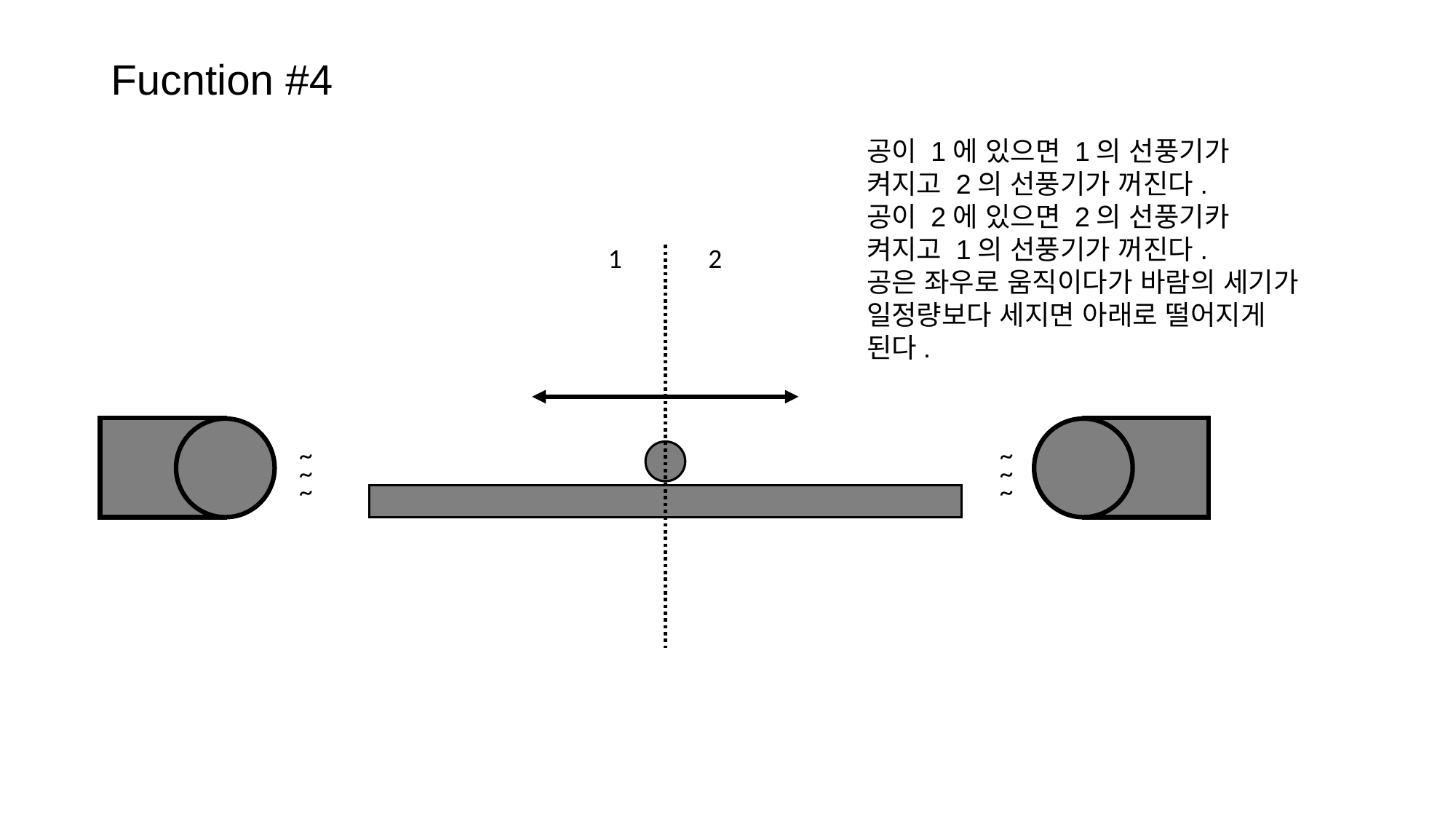

# Fucntion #4
공이 1에 있으면 1의 선풍기가 켜지고 2의 선풍기가 꺼진다.
공이 2에 있으면 2의 선풍기카 켜지고 1의 선풍기가 꺼진다.
공은 좌우로 움직이다가 바람의 세기가 일정량보다 세지면 아래로 떨어지게 된다.
1              2

~
~
~
~
~
~